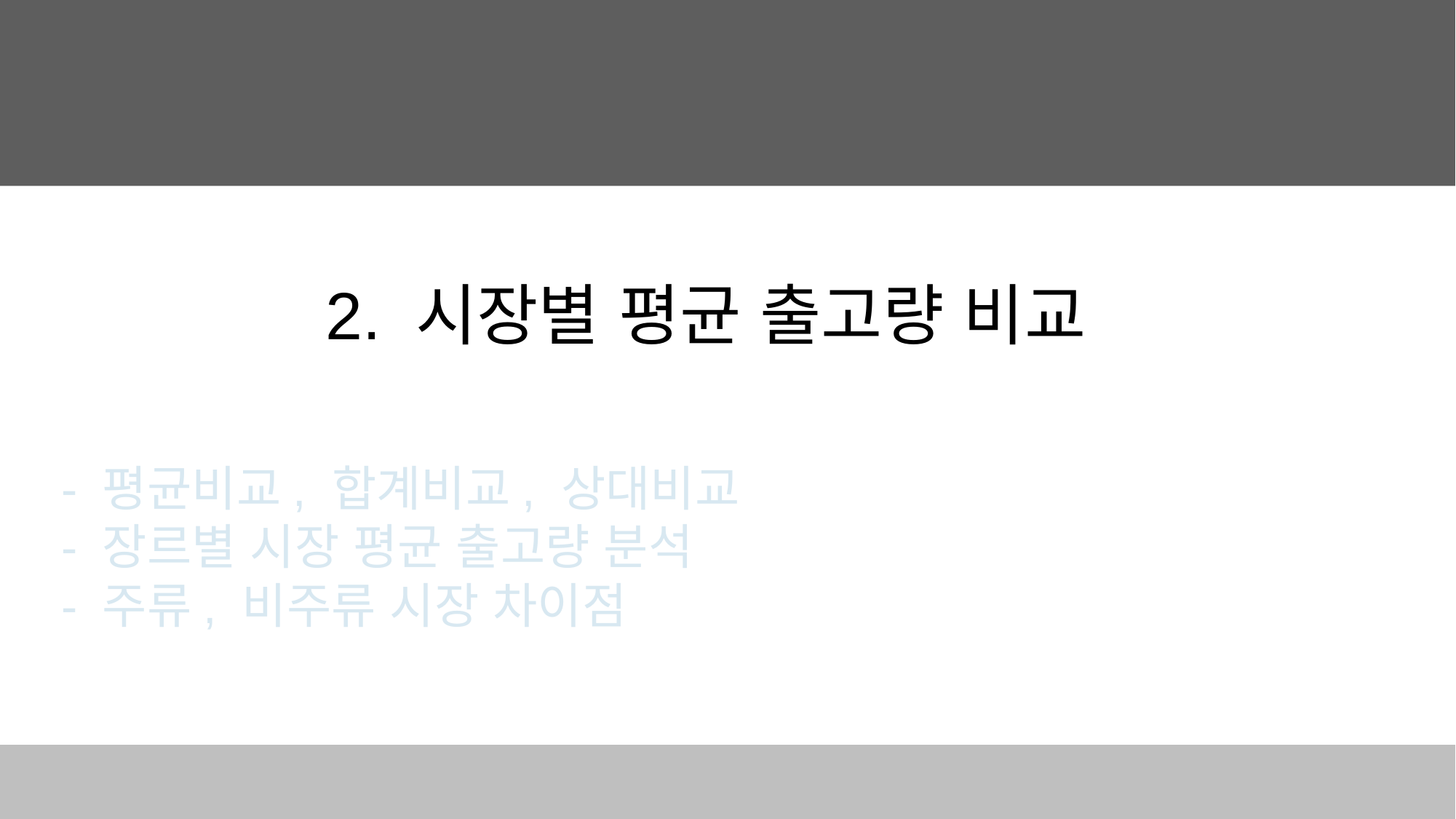

2. 시장별 평균 출고량 비교
- 평균비교, 합계비교, 상대비교
- 장르별 시장 평균 출고량 분석
- 주류, 비주류 시장 차이점